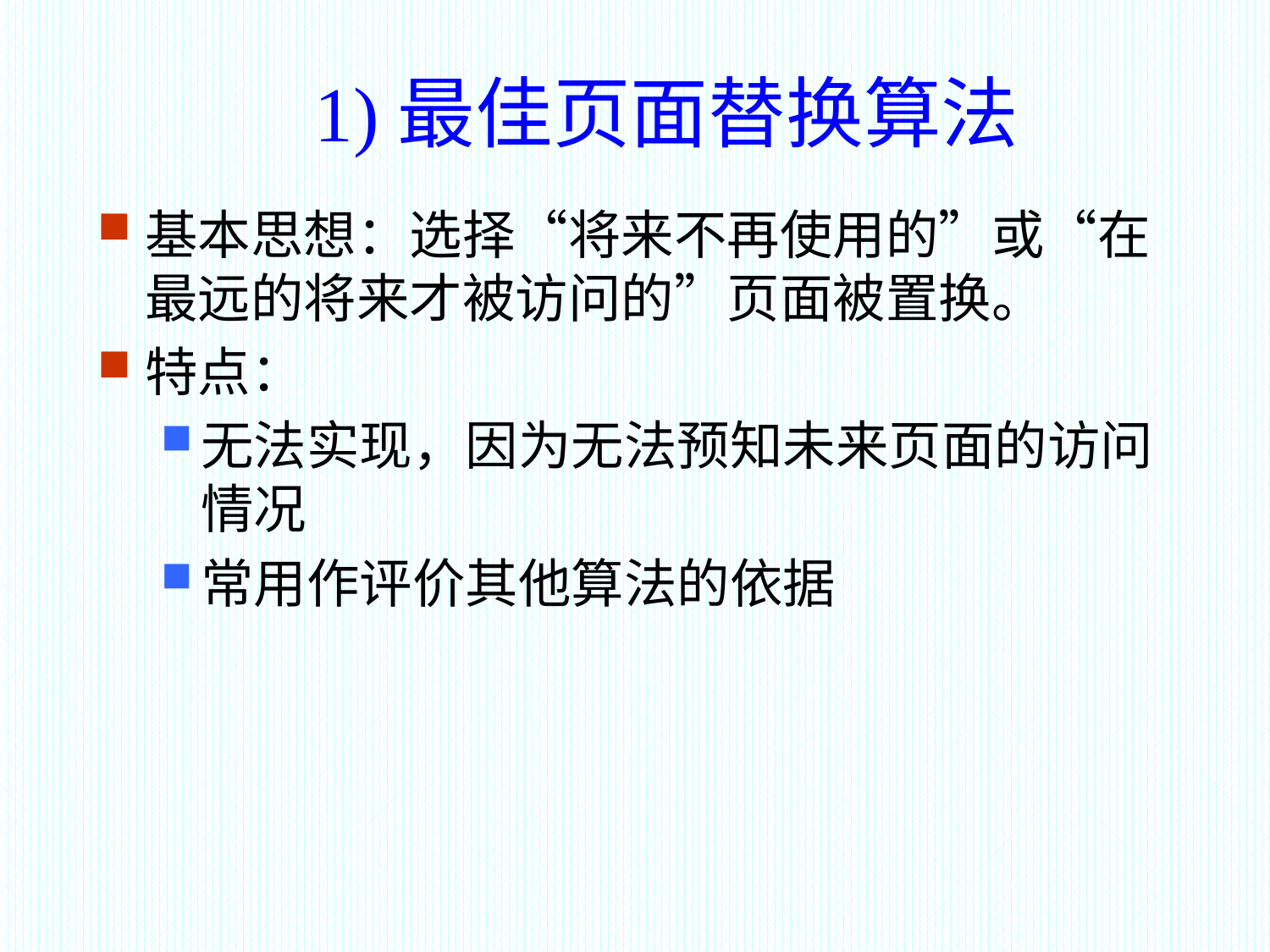

1)最佳页面替换算法
基本思想：选择“将来不再使用的”或“在最远的将来才被访问的”页面被置换。
特点：
无法实现，因为无法预知未来页面的访问情况
常用作评价其他算法的依据